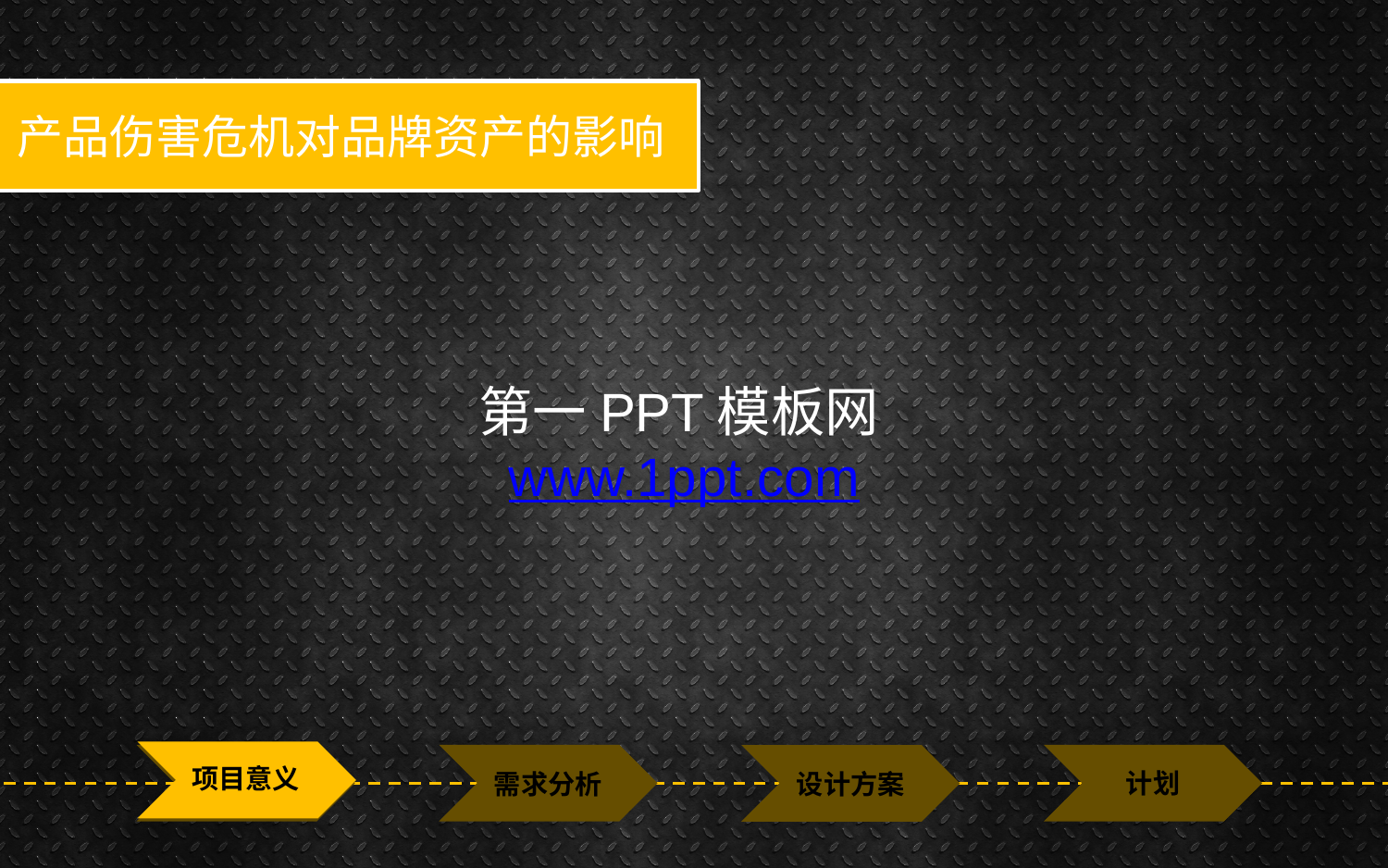

产品伤害危机对品牌资产的影响
第一PPT模板网 www.1ppt.com

项目意义
计划
需求分析
设计方案